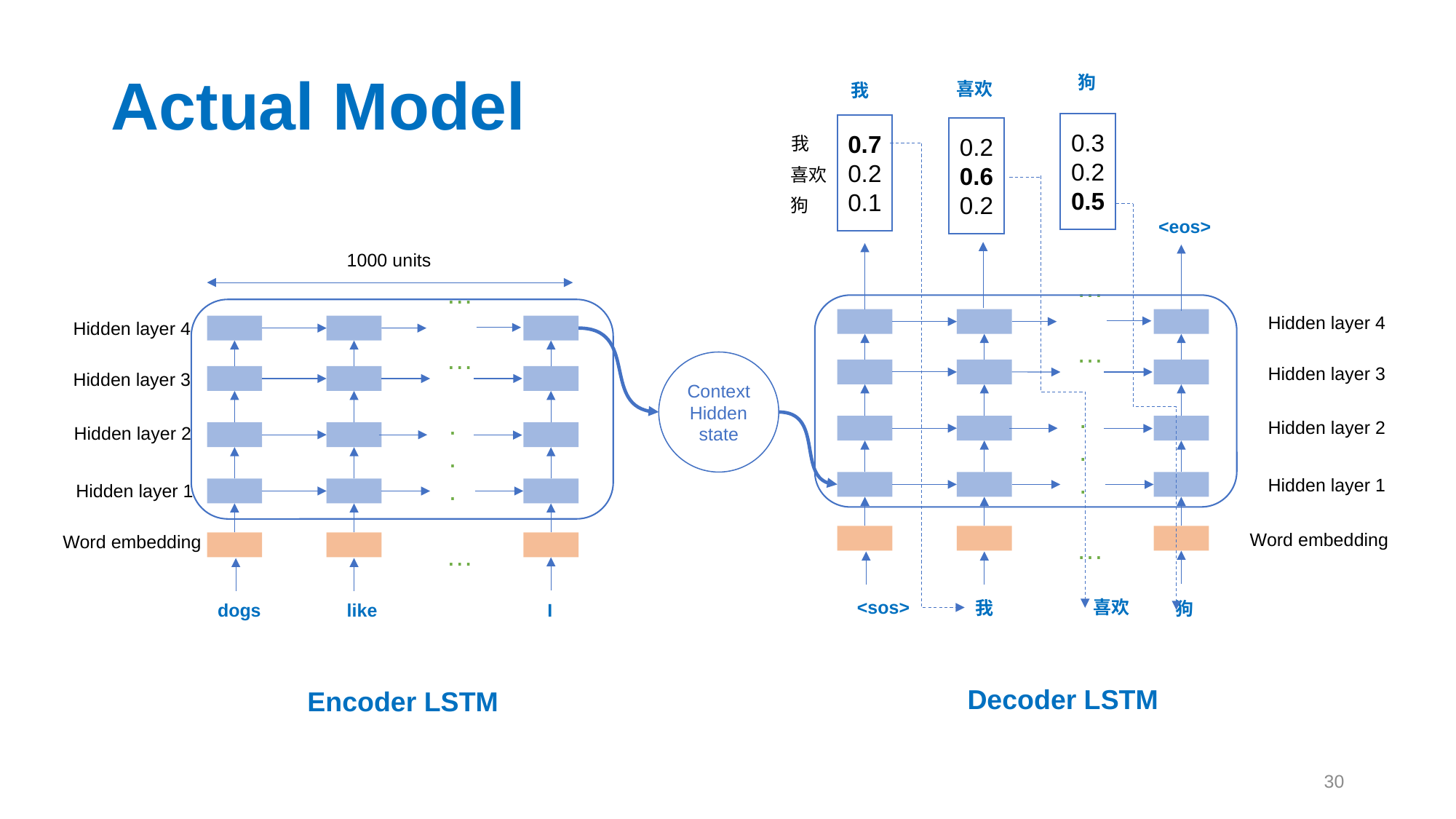

# Actual Model
狗
喜欢
我
0.3
0.2
0.5
0.7
0.2
0.1
0.2
0.6
0.2
我
喜欢
狗
<eos>
1000 units

Hidden layer 4

Hidden layer 4

…

…

...

…
…

…

...

…
Context
Hidden
state
Hidden layer 3

Hidden layer 3

Hidden layer 2

Hidden layer 2

Hidden layer 1

Hidden layer 1

Word embedding
Word embedding

<sos>
喜欢
我
狗
dogs
like
I
Decoder LSTM
Encoder LSTM
30